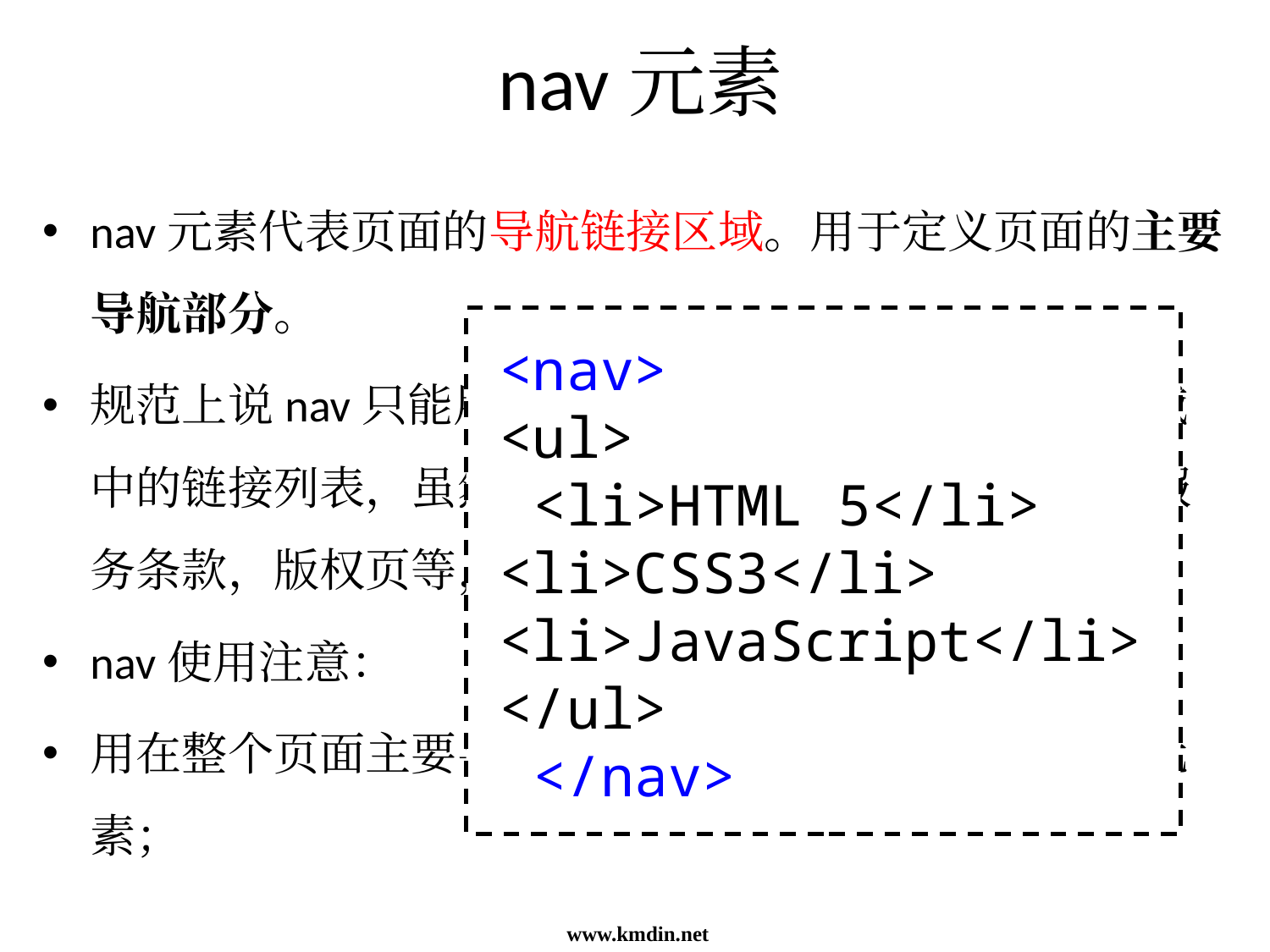

# nav元素
nav元素代表页面的导航链接区域。用于定义页面的主要导航部分。
规范上说nav只能用在页面主要导航部分上。页脚区域中的链接列表，虽然指向不同网站的不同区域，譬如服务条款，版权页等，这些footer元素就能够用了。
nav使用注意：
用在整个页面主要导航部分上，不合适就不要用nav元素；

<nav>
<ul>
 <li>HTML 5</li> <li>CSS3</li> <li>JavaScript</li> </ul>
 </nav>